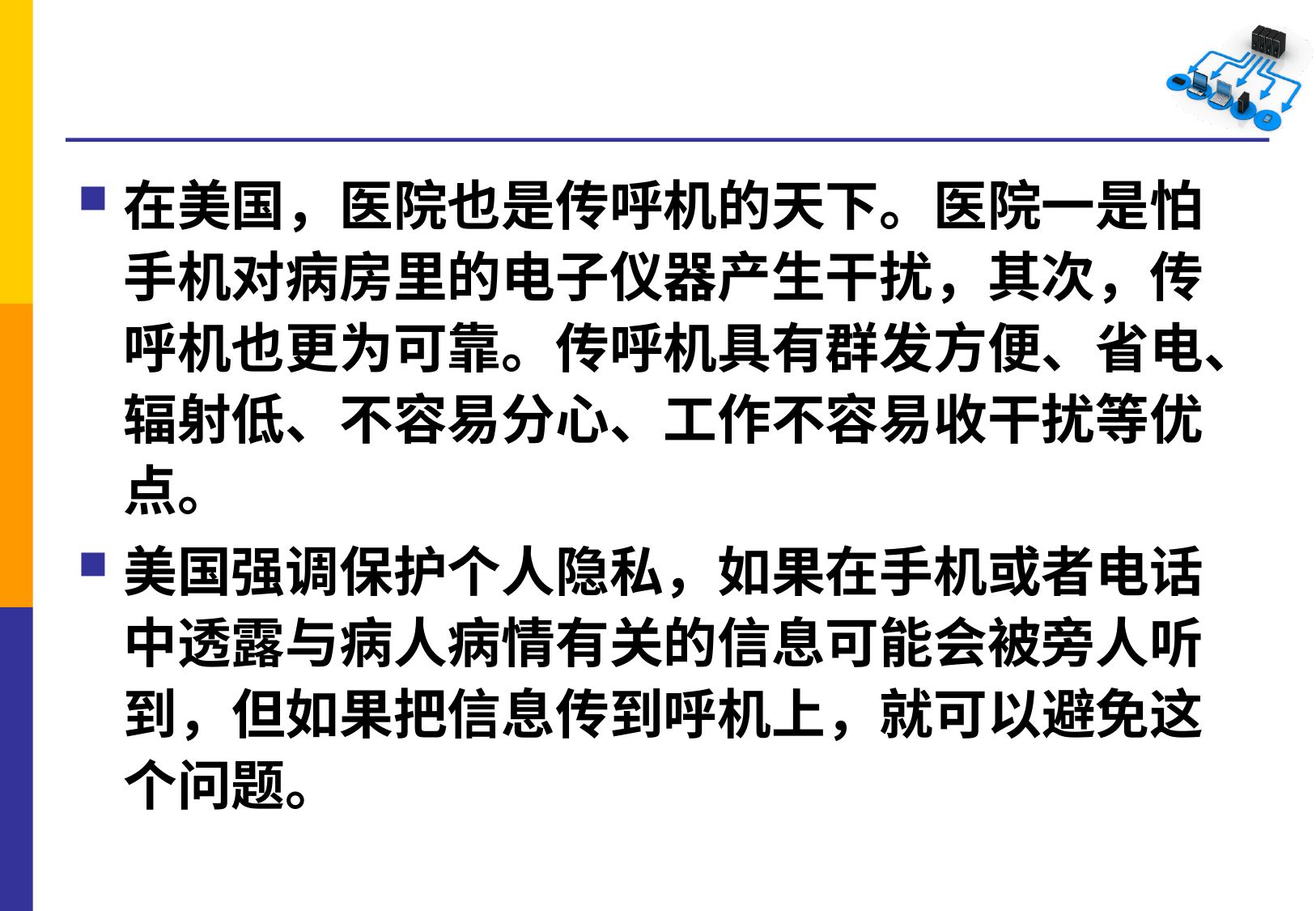

#
在美国，医院也是传呼机的天下。医院一是怕手机对病房里的电子仪器产生干扰，其次，传呼机也更为可靠。传呼机具有群发方便、省电、辐射低、不容易分心、工作不容易收干扰等优点。
美国强调保护个人隐私，如果在手机或者电话中透露与病人病情有关的信息可能会被旁人听到，但如果把信息传到呼机上，就可以避免这个问题。